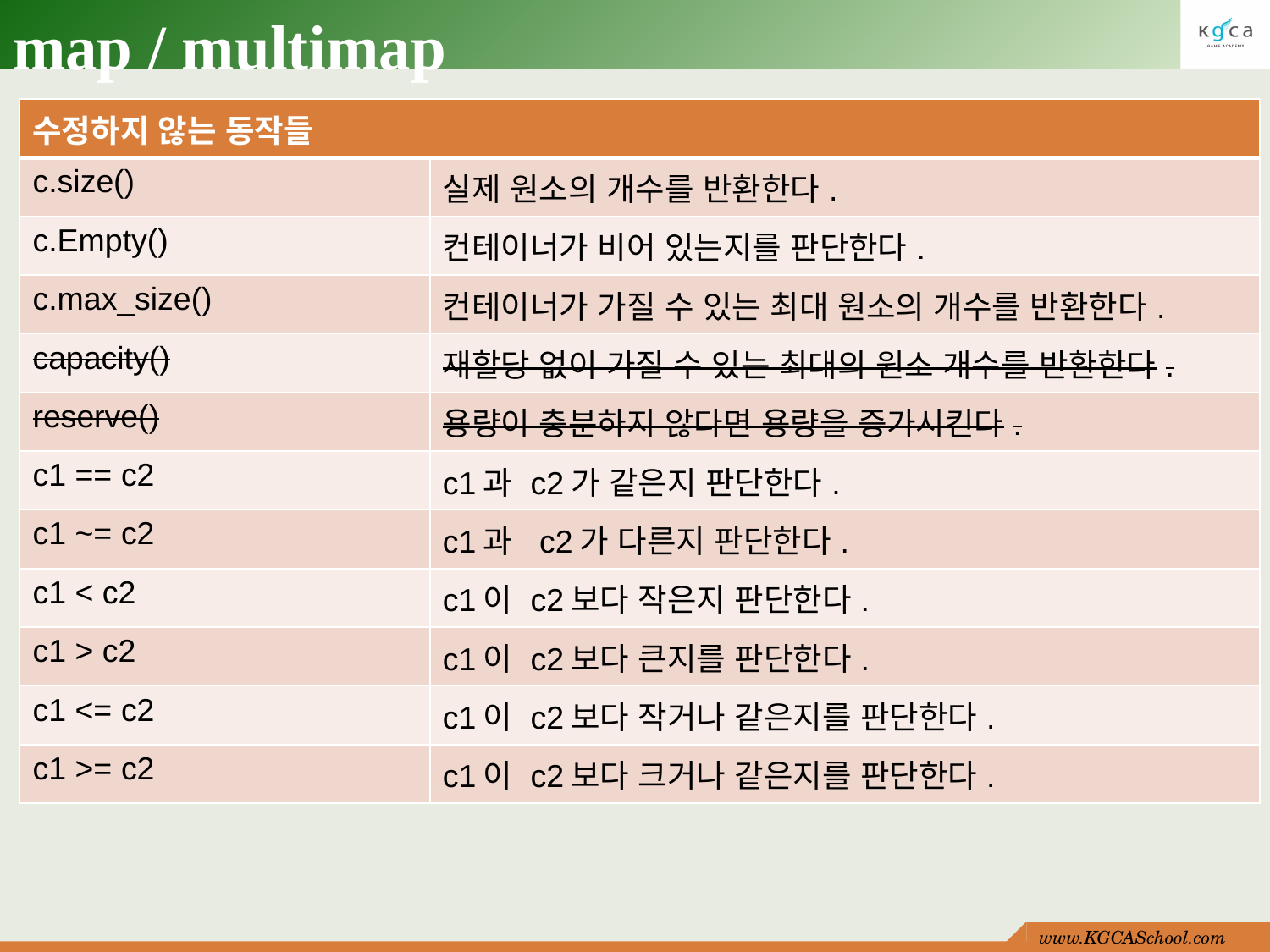

# map / multimap
| 수정하지 않는 동작들 |  |
| --- | --- |
| c.size() | 실제 원소의 개수를 반환한다. |
| c.Empty() | 컨테이너가 비어 있는지를 판단한다. |
| c.max\_size() | 컨테이너가 가질 수 있는 최대 원소의 개수를 반환한다. |
| capacity() | 재할당 없이 가질 수 있는 최대의 원소 개수를 반환한다. |
| reserve() | 용량이 충분하지 않다면 용량을 증가시킨다. |
| c1 == c2 | c1과 c2가 같은지 판단한다. |
| c1 ~= c2 | c1과 c2가 다른지 판단한다. |
| c1 < c2 | c1이 c2보다 작은지 판단한다. |
| c1 > c2 | c1이 c2보다 큰지를 판단한다. |
| c1 <= c2 | c1이 c2보다 작거나 같은지를 판단한다. |
| c1 >= c2 | c1이 c2보다 크거나 같은지를 판단한다. |